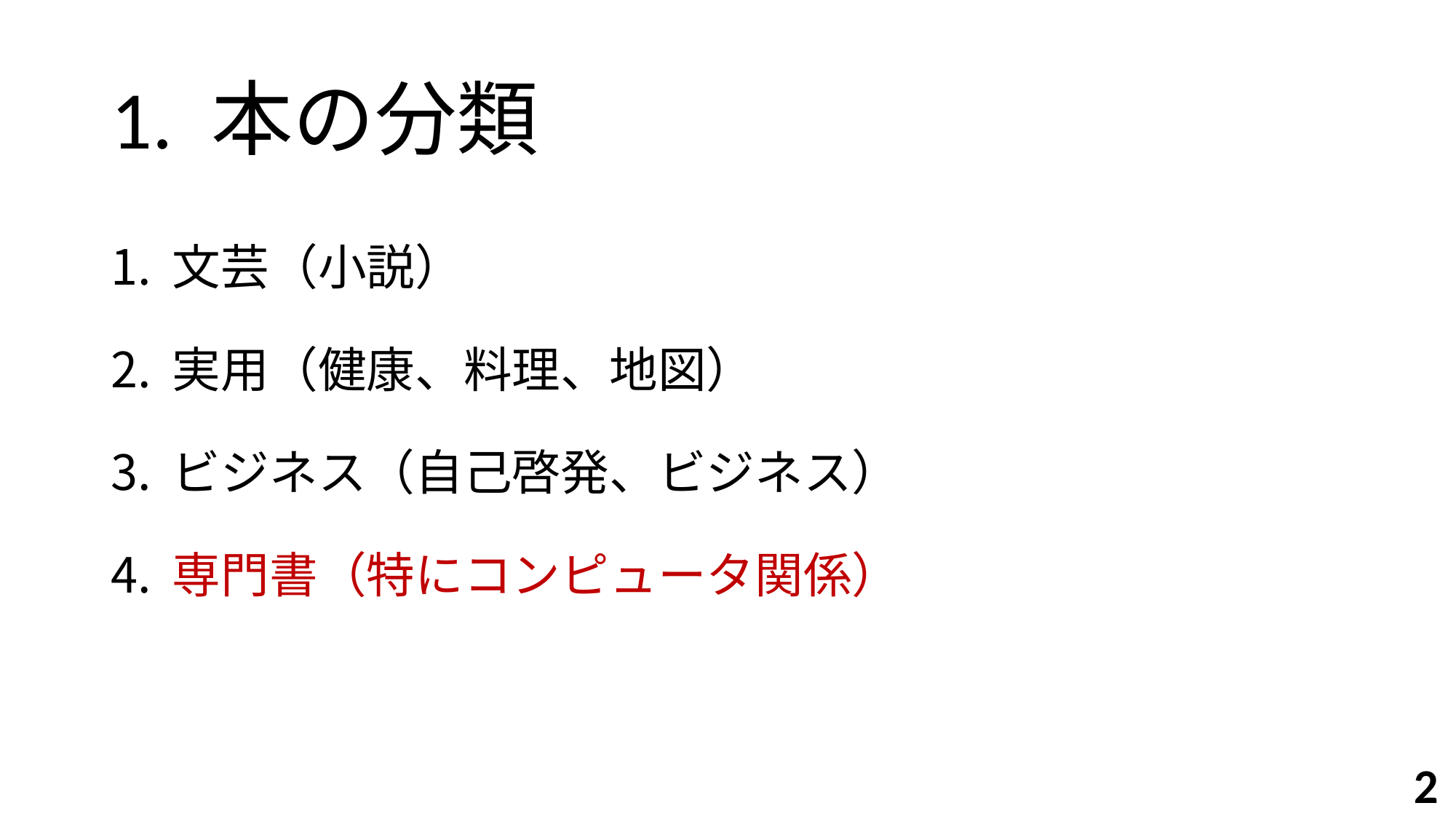

1. 本の分類
文芸（小説）
実用（健康、料理、地図）
ビジネス（自己啓発、ビジネス）
専門書（特にコンピュータ関係）
2